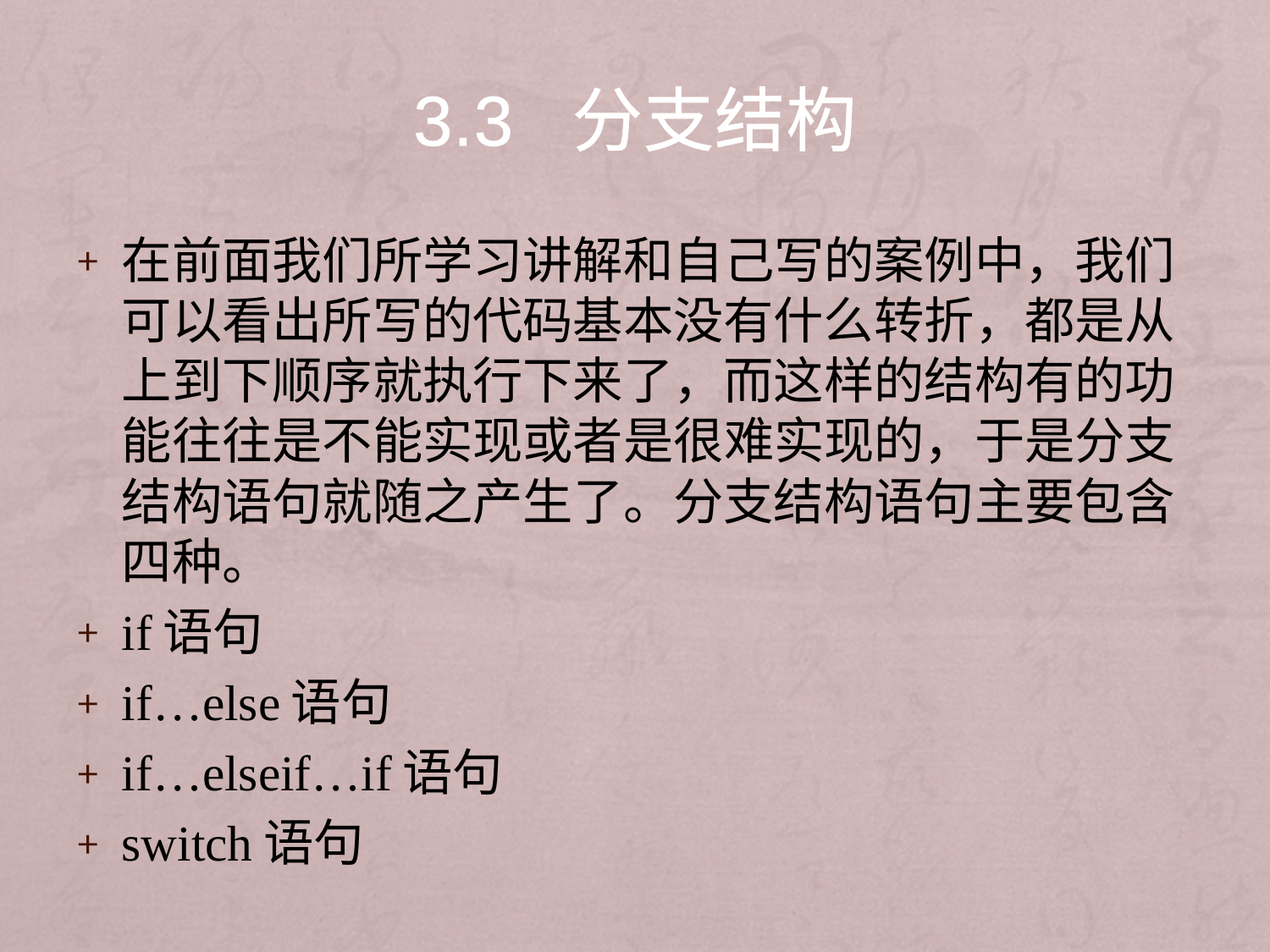

# 3.3  分支结构
在前面我们所学习讲解和自己写的案例中，我们可以看出所写的代码基本没有什么转折，都是从上到下顺序就执行下来了，而这样的结构有的功能往往是不能实现或者是很难实现的，于是分支结构语句就随之产生了。分支结构语句主要包含四种。
if语句
if…else语句
if…elseif…if语句
switch语句